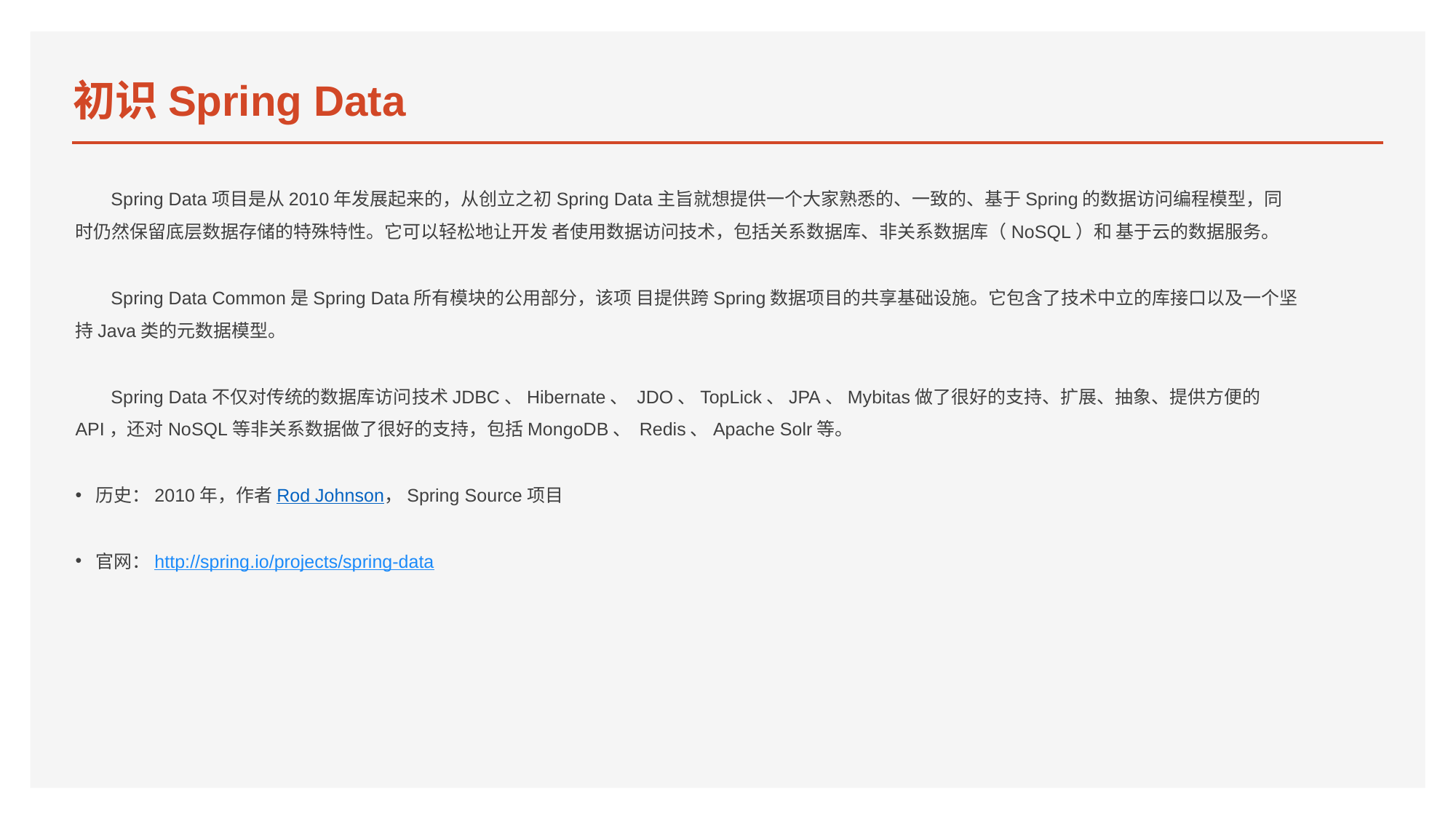

# 初识Spring Data
       Spring Data项目是从2010年发展起来的，从创立之初Spring Data主旨就想提供一个大家熟悉的、一致的、基于Spring的数据访问编程模型，同时仍然保留底层数据存储的特殊特性。它可以轻松地让开发 者使用数据访问技术，包括关系数据库、非关系数据库（NoSQL）和 基于云的数据服务。
       Spring Data Common是Spring Data所有模块的公用部分，该项 目提供跨Spring数据项目的共享基础设施。它包含了技术中立的库接口以及一个坚持Java类的元数据模型。
       Spring Data不仅对传统的数据库访问技术JDBC、Hibernate、 JDO、TopLick、JPA、Mybitas做了很好的支持、扩展、抽象、提供方便的API，还对NoSQL等非关系数据做了很好的支持，包括MongoDB、 Redis、Apache Solr等。
历史：2010年，作者Rod Johnson，Spring Source项目
官网：http://spring.io/projects/spring-data